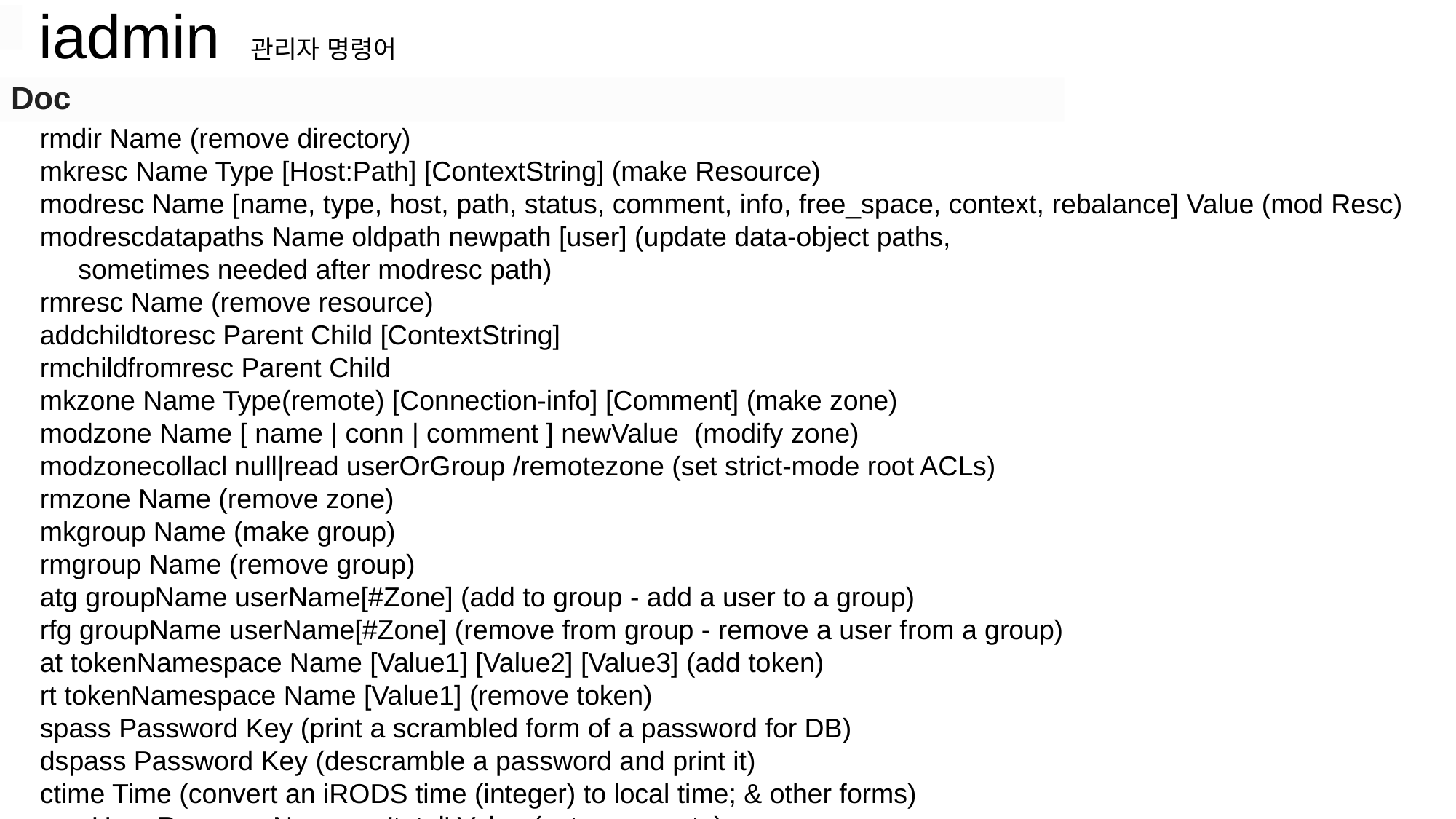

iadmin 관리자 명령어

Doc
 rmdir Name (remove directory)
 mkresc Name Type [Host:Path] [ContextString] (make Resource)
 modresc Name [name, type, host, path, status, comment, info, free_space, context, rebalance] Value (mod Resc)
 modrescdatapaths Name oldpath newpath [user] (update data-object paths,
      sometimes needed after modresc path)
 rmresc Name (remove resource)
 addchildtoresc Parent Child [ContextString]
 rmchildfromresc Parent Child
 mkzone Name Type(remote) [Connection-info] [Comment] (make zone)
 modzone Name [ name | conn | comment ] newValue  (modify zone)
 modzonecollacl null|read userOrGroup /remotezone (set strict-mode root ACLs)
 rmzone Name (remove zone)
 mkgroup Name (make group)
 rmgroup Name (remove group)
 atg groupName userName[#Zone] (add to group - add a user to a group)
 rfg groupName userName[#Zone] (remove from group - remove a user from a group)
 at tokenNamespace Name [Value1] [Value2] [Value3] (add token)
 rt tokenNamespace Name [Value1] (remove token)
 spass Password Key (print a scrambled form of a password for DB)
 dspass Password Key (descramble a password and print it)
 ctime Time (convert an iRODS time (integer) to local time; & other forms)
 suq User ResourceName-or-'total' Value (set user quota)
 sgq Group ResourceName-or-'total' Value (set group quota)
 lq [Name] List Quotas
 cu (calulate usage (for quotas))
 rum (remove unused metadata (user-defined AVUs)
 asq 'SQL query' [Alias] (add specific query)
 rsq 'SQL query' or Alias (remove specific query)
 modrepl [logical_path |data_id ] [replica_number |resource_hierarchy ] ATTR_NAME VALUE
 help (or h) [command] (this help, or more details on a command)
Also see 'irmtrash -M -u user' for the admin mode of removing trash and
similar admin modes in irepl, iphymv, and itrim.
The admin can also alias as any user via the 'clientUserName' environment
variable.